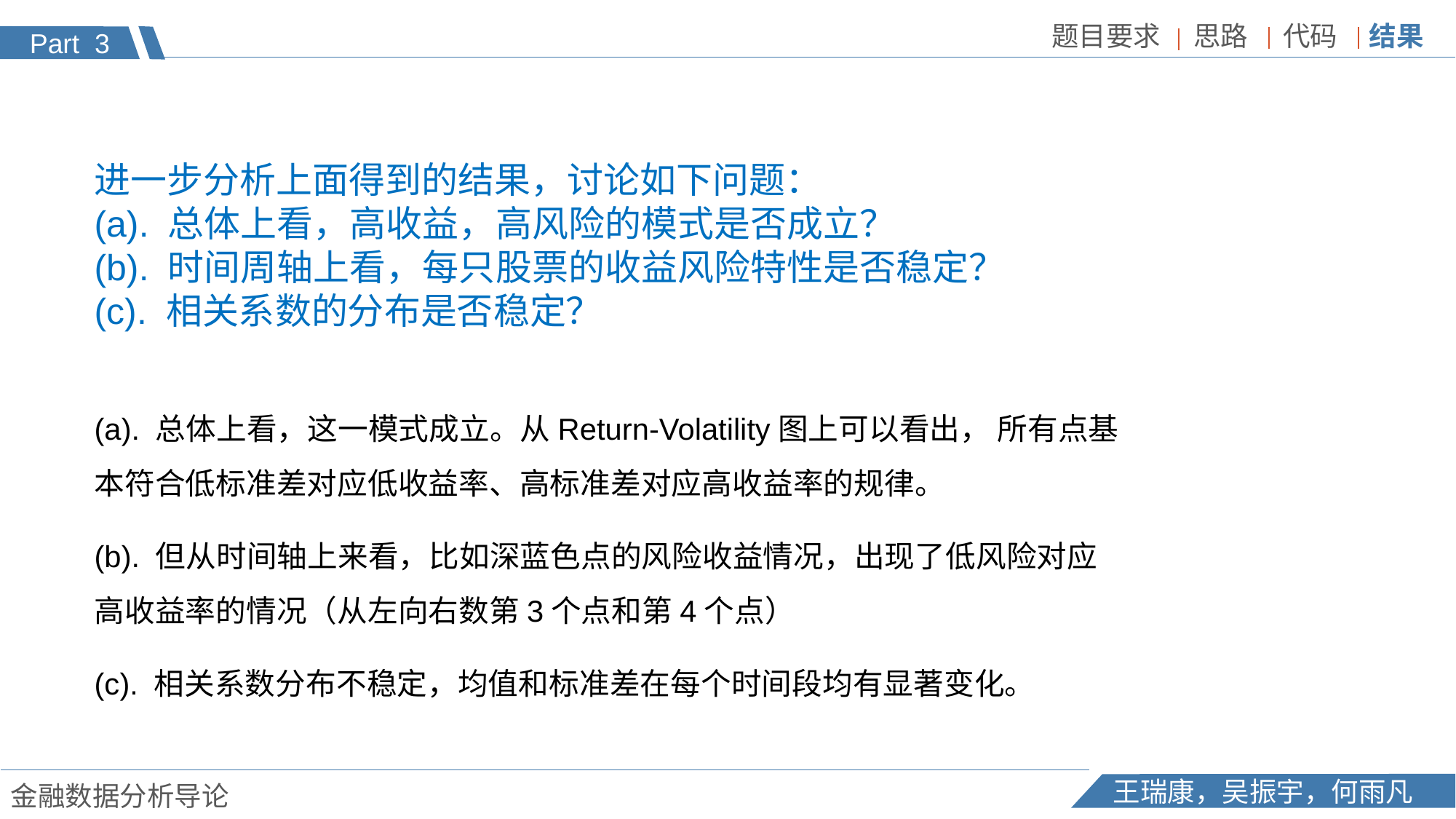

进一步分析上面得到的结果，讨论如下问题：
(a). 总体上看，高收益，高风险的模式是否成立？
(b). 时间周轴上看，每只股票的收益风险特性是否稳定？
(c). 相关系数的分布是否稳定？

(a). 总体上看，这一模式成立。从Return-Volatility图上可以看出， 所有点基本符合低标准差对应低收益率、高标准差对应高收益率的规律。
(b). 但从时间轴上来看，比如深蓝色点的风险收益情况，出现了低风险对应高收益率的情况（从左向右数第3个点和第4个点）
(c). 相关系数分布不稳定，均值和标准差在每个时间段均有显著变化。